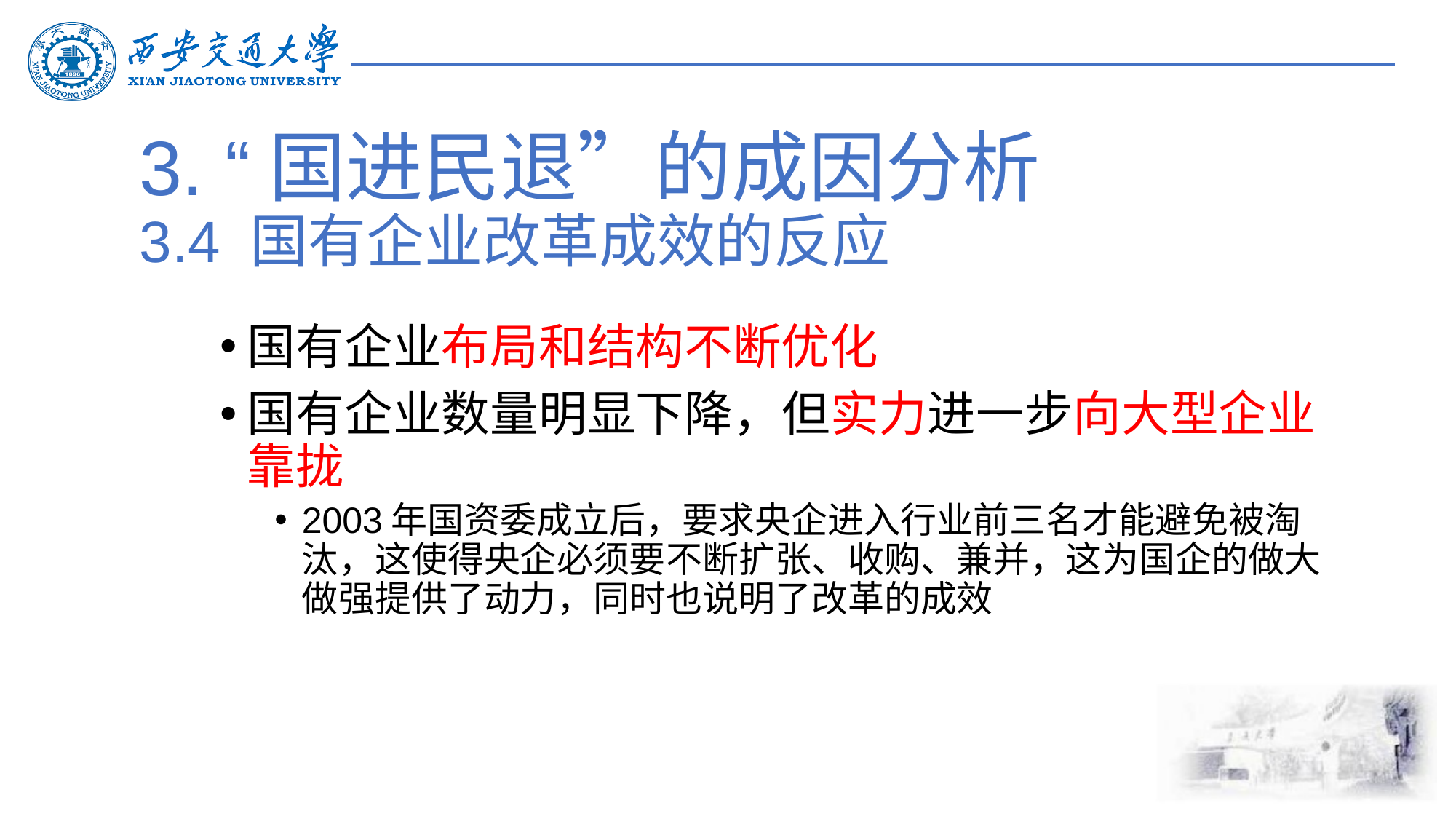

# 3. “国进民退”的成因分析 3.4 国有企业改革成效的反应
国有企业布局和结构不断优化
国有企业数量明显下降，但实力进一步向大型企业靠拢
2003年国资委成立后，要求央企进入行业前三名才能避免被淘汰，这使得央企必须要不断扩张、收购、兼并，这为国企的做大做强提供了动力，同时也说明了改革的成效